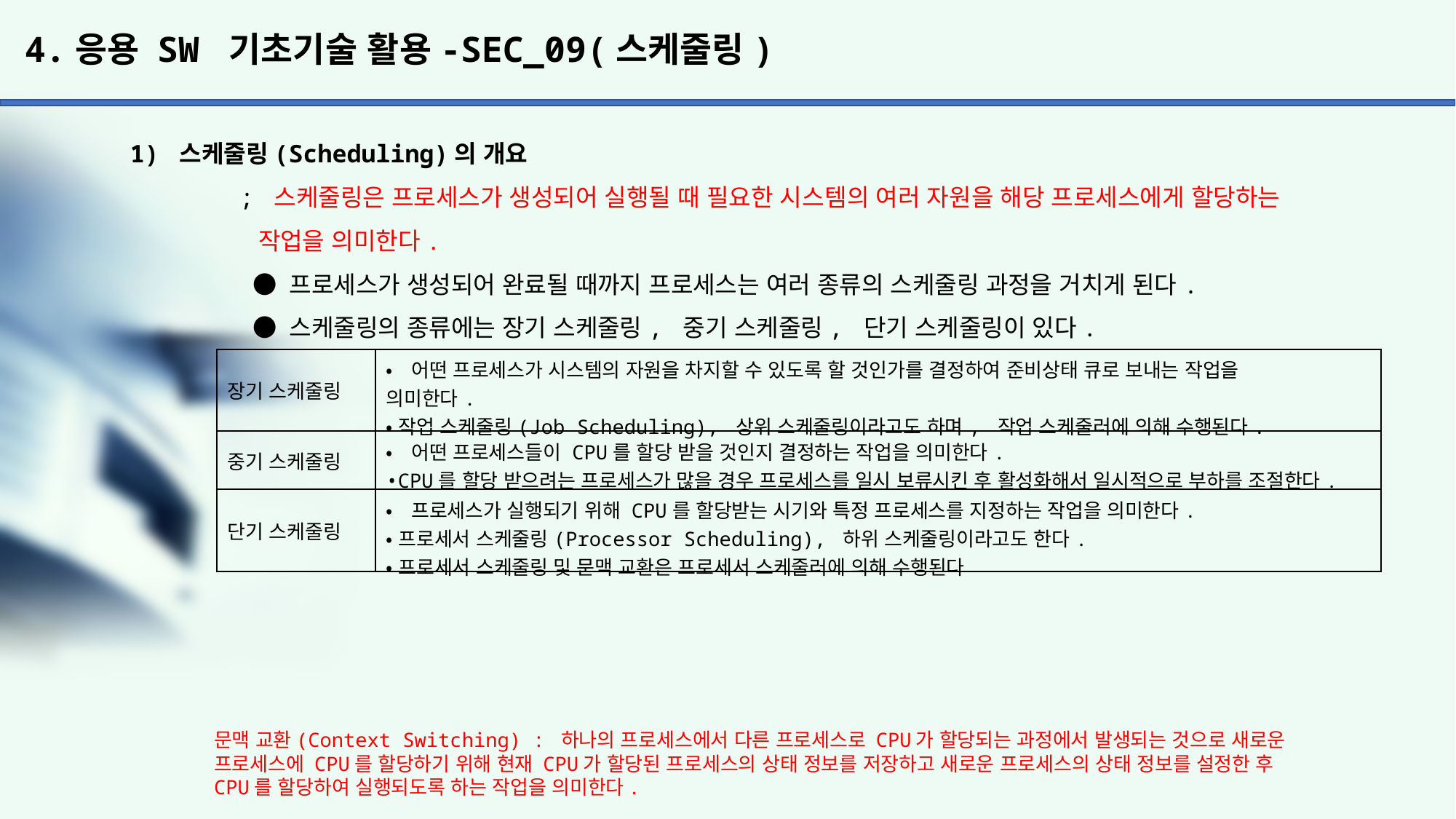

# 4.응용 SW 기초기술 활용-SEC_09(스케줄링)
1) 스케줄링(Scheduling)의 개요
	; 스케줄링은 프로세스가 생성되어 실행될 때 필요한 시스템의 여러 자원을 해당 프로세스에게 할당하는
	  작업을 의미한다.
	  ● 프로세스가 생성되어 완료될 때까지 프로세스는 여러 종류의 스케줄링 과정을 거치게 된다.
	  ● 스케줄링의 종류에는 장기 스케줄링, 중기 스케줄링, 단기 스케줄링이 있다.
| 장기 스케줄링 | •어떤 프로세스가 시스템의 자원을 차지할 수 있도록 할 것인가를 결정하여 준비상태 큐로 보내는 작업을 의미한다. •작업 스케줄링(Job Scheduling), 상위 스케줄링이라고도 하며, 작업 스케줄러에 의해 수행된다. |
| --- | --- |
| 중기 스케줄링 | •어떤 프로세스들이 CPU를 할당 받을 것인지 결정하는 작업을 의미한다. •CPU를 할당 받으려는 프로세스가 많을 경우 프로세스를 일시 보류시킨 후 활성화해서 일시적으로 부하를 조절한다. |
| 단기 스케줄링 | •프로세스가 실행되기 위해 CPU를 할당받는 시기와 특정 프로세스를 지정하는 작업을 의미한다. •프로세서 스케줄링(Processor Scheduling), 하위 스케줄링이라고도 한다. •프로세서 스케줄링 및 문맥 교환은 프로세서 스케줄러에 의해 수행된다 |
문맥 교환(Context Switching) : 하나의 프로세스에서 다른 프로세스로 CPU가 할당되는 과정에서 발생되는 것으로 새로운 프로세스에 CPU를 할당하기 위해 현재 CPU가 할당된 프로세스의 상태 정보를 저장하고 새로운 프로세스의 상태 정보를 설정한 후 CPU를 할당하여 실행되도록 하는 작업을 의미한다.